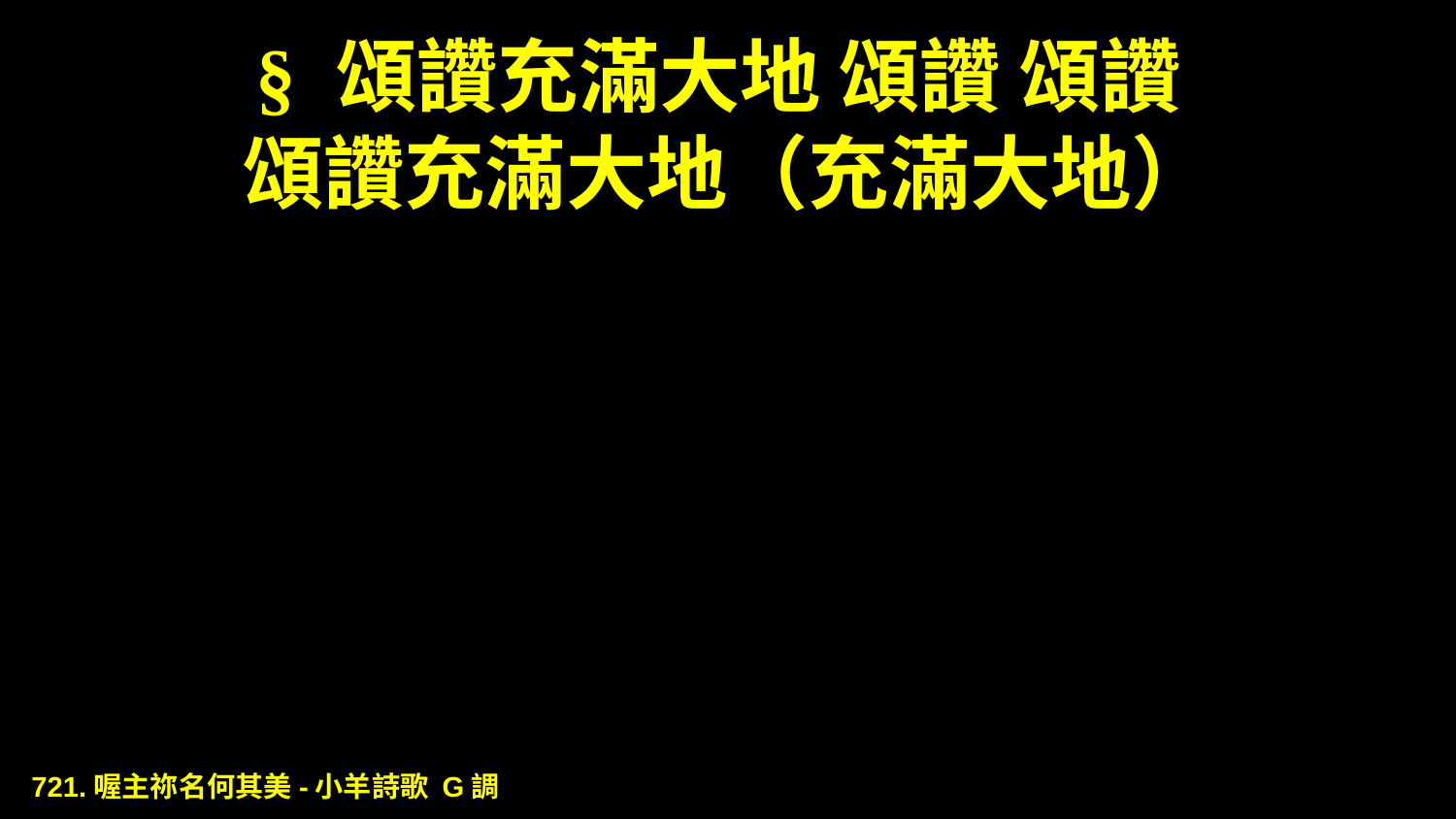

# § 頌讚充滿大地 頌讚 頌讚 頌讚充滿大地（充滿大地）
721.喔主祢名何其美-小羊詩歌 G調